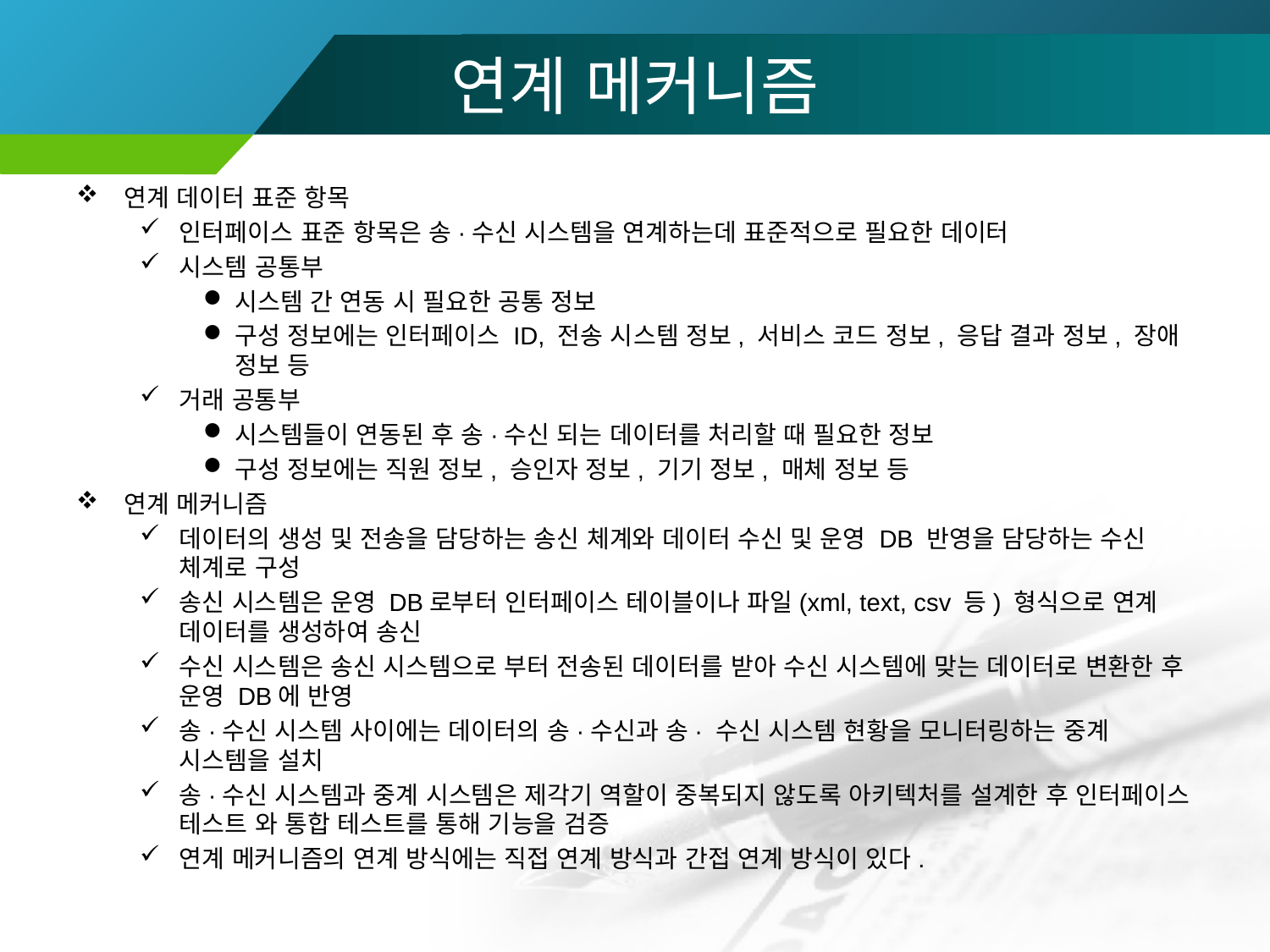

# 연계 메커니즘
연계 데이터 표준 항목
인터페이스 표준 항목은 송·수신 시스템을 연계하는데 표준적으로 필요한 데이터
시스템 공통부
시스템 간 연동 시 필요한 공통 정보
구성 정보에는 인터페이스 ID, 전송 시스템 정보, 서비스 코드 정보, 응답 결과 정보, 장애 정보 등
거래 공통부
시스템들이 연동된 후 송·수신 되는 데이터를 처리할 때 필요한 정보
구성 정보에는 직원 정보, 승인자 정보, 기기 정보, 매체 정보 등
연계 메커니즘
데이터의 생성 및 전송을 담당하는 송신 체계와 데이터 수신 및 운영 DB 반영을 담당하는 수신 체계로 구성
송신 시스템은 운영 DB로부터 인터페이스 테이블이나 파일(xml, text, csv 등) 형식으로 연계 데이터를 생성하여 송신
수신 시스템은 송신 시스템으로 부터 전송된 데이터를 받아 수신 시스템에 맞는 데이터로 변환한 후 운영 DB에 반영
송·수신 시스템 사이에는 데이터의 송·수신과 송· 수신 시스템 현황을 모니터링하는 중계 시스템을 설치
송·수신 시스템과 중계 시스템은 제각기 역할이 중복되지 않도록 아키텍처를 설계한 후 인터페이스 테스트 와 통합 테스트를 통해 기능을 검증
연계 메커니즘의 연계 방식에는 직접 연계 방식과 간접 연계 방식이 있다.